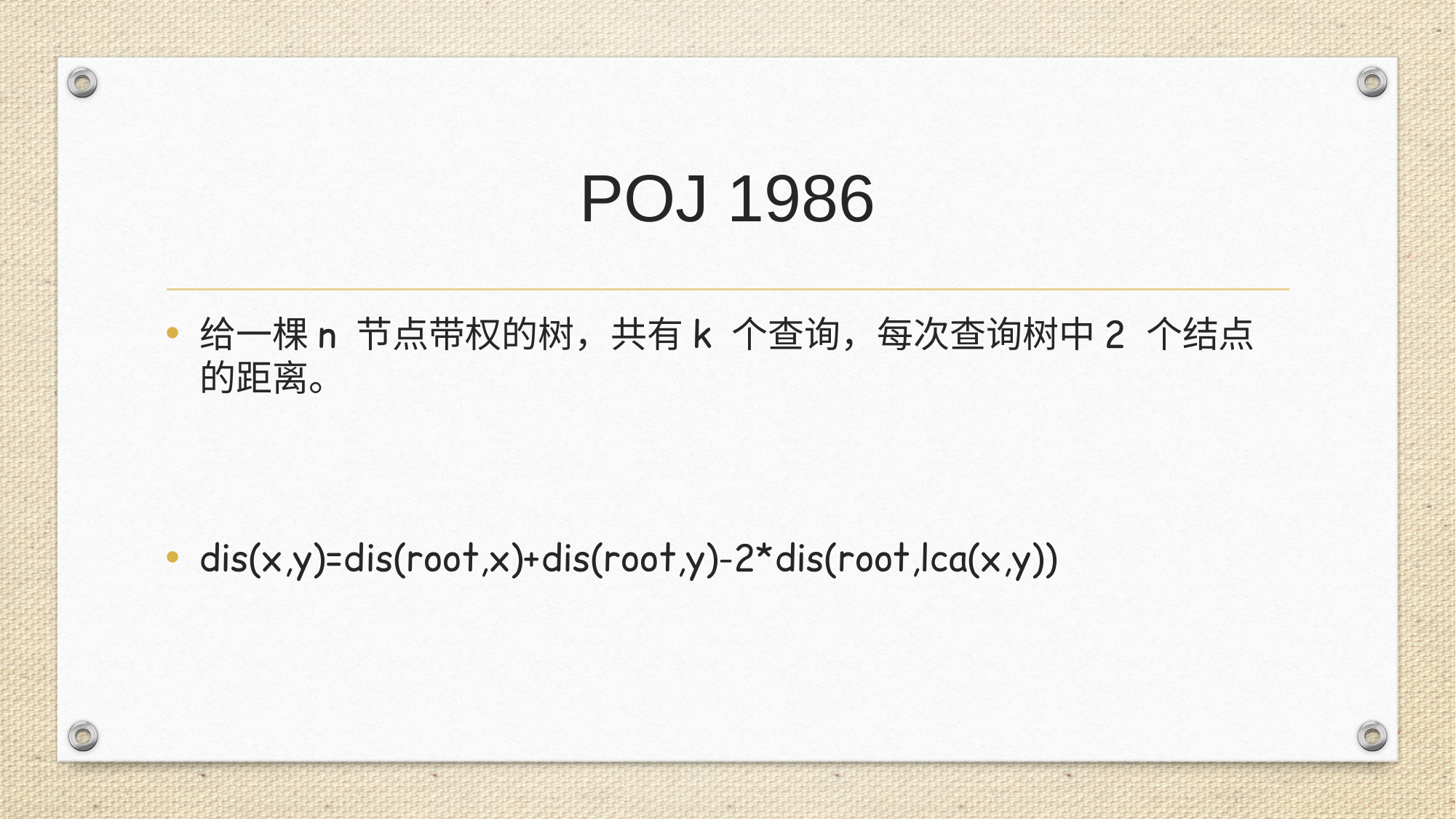

# POJ 1986
给一棵n 节点带权的树，共有k 个查询，每次查询树中2 个结点的距离。

dis(x,y)=dis(root,x)+dis(root,y)-2*dis(root,lca(x,y))